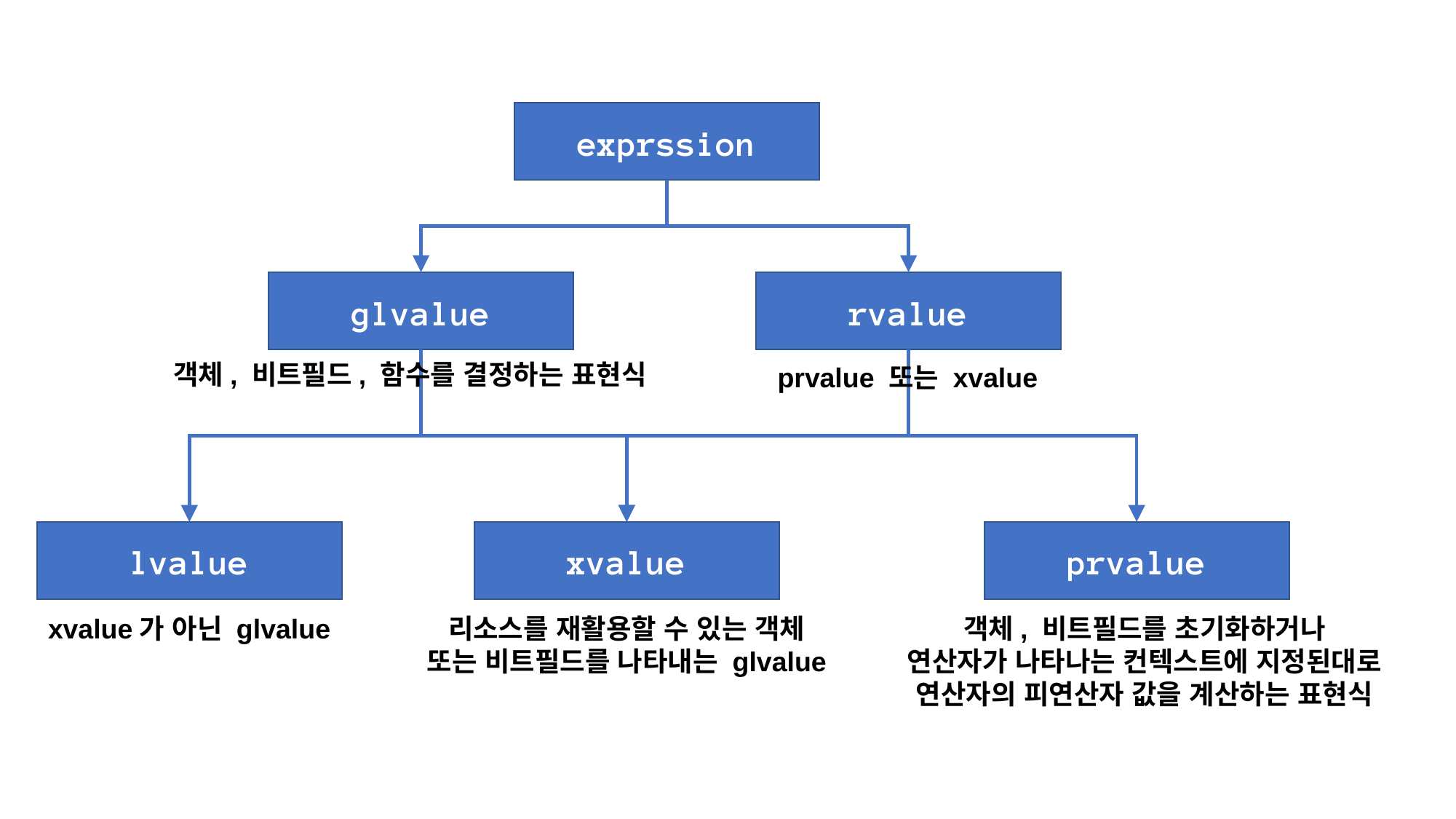

exprssion
glvalue
rvalue
객체, 비트필드, 함수를 결정하는 표현식
prvalue 또는 xvalue
lvalue
xvalue
prvalue
xvalue가 아닌 glvalue
리소스를 재활용할 수 있는 객체
또는 비트필드를 나타내는 glvalue
객체, 비트필드를 초기화하거나
연산자가 나타나는 컨텍스트에 지정된대로
연산자의 피연산자 값을 계산하는 표현식